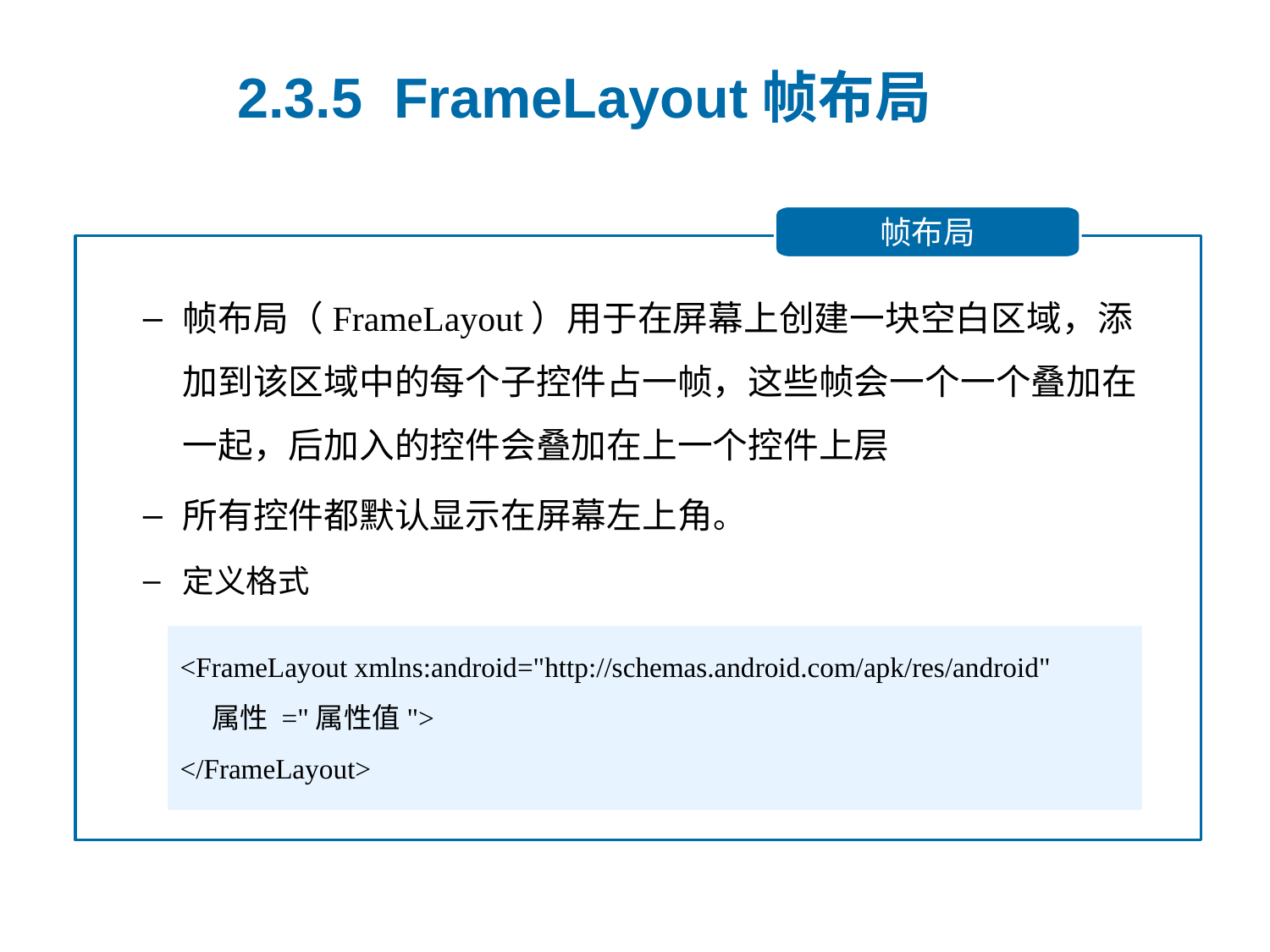

2.3.5  FrameLayout帧布局

帧布局

帧布局（FrameLayout）用于在屏幕上创建一块空白区域，添加到该区域中的每个子控件占一帧，这些帧会一个一个叠加在一起，后加入的控件会叠加在上一个控件上层
所有控件都默认显示在屏幕左上角。
定义格式

<FrameLayout xmlns:android="http://schemas.android.com/apk/res/android"
    属性 ="属性值">
</FrameLayout>